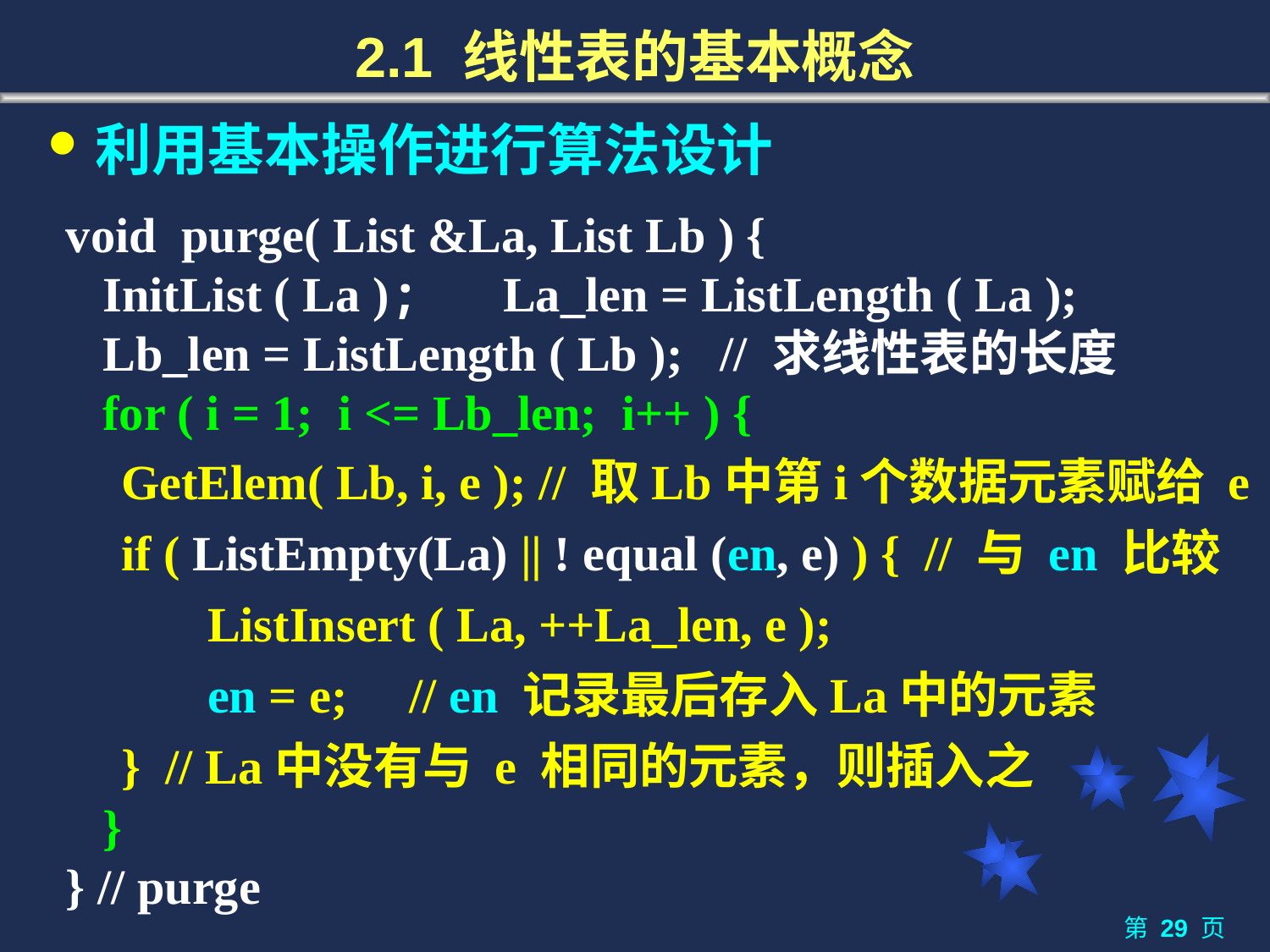

# 2.1 线性表的基本概念
利用基本操作进行算法设计
void  purge( List &La, List Lb ) {
   InitList ( La );    La_len = ListLength ( La );
   Lb_len = ListLength ( Lb );   // 求线性表的长度
   for ( i = 1;  i <= Lb_len;  i++ ) {

   }
} // purge
GetElem( Lb, i, e ); // 取Lb中第i个数据元素赋给 e
if ( ListEmpty(La) || ! equal (en, e) ) {  // 与 en 比较
       ListInsert ( La, ++La_len, e );
       en = e;     // en 记录最后存入La中的元素
}  // La中没有与 e 相同的元素，则插入之
第 29 页